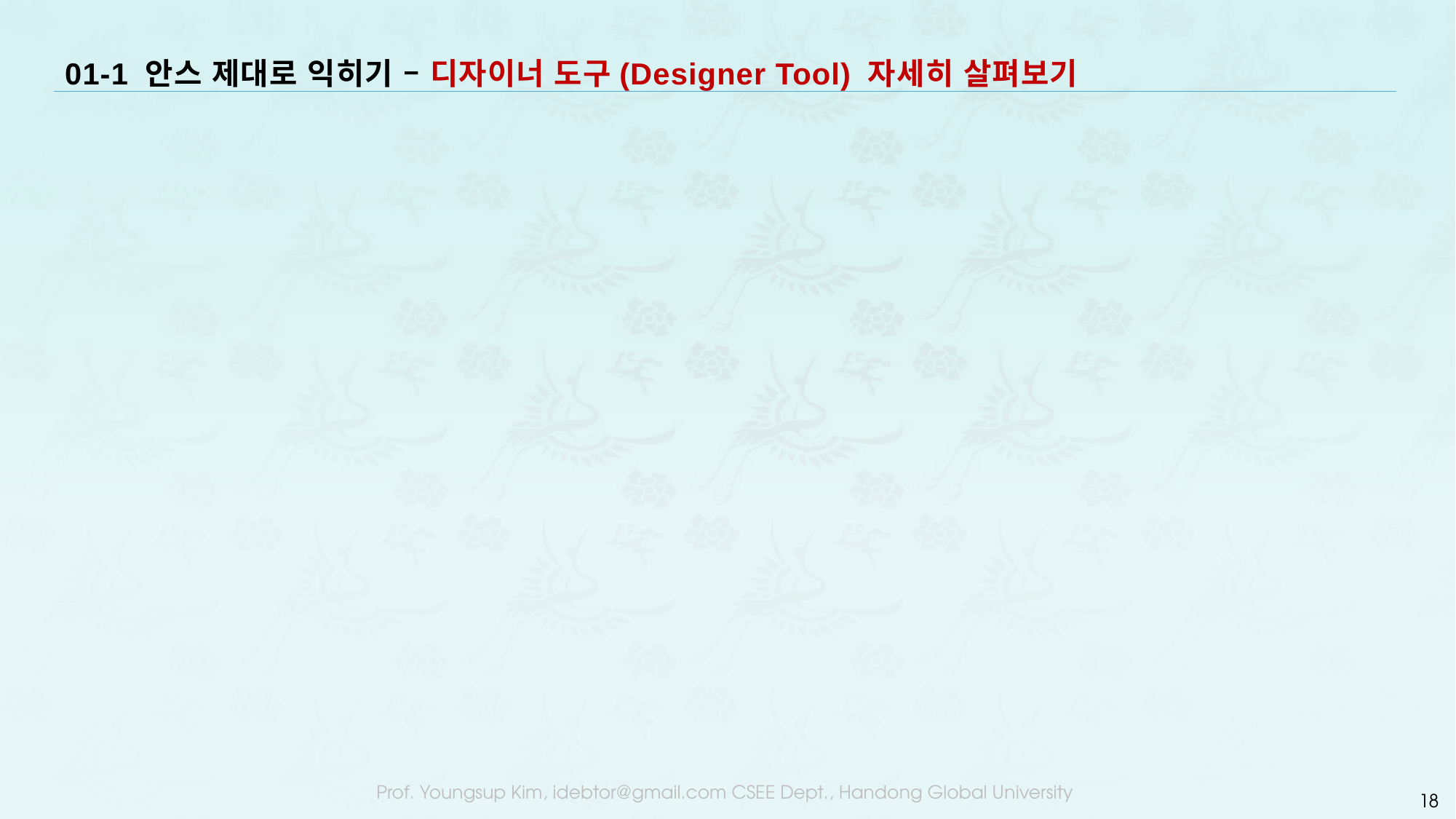

# 01-1 안스 제대로 익히기 – 디자이너 도구(Designer Tool) 자세히 살펴보기

18